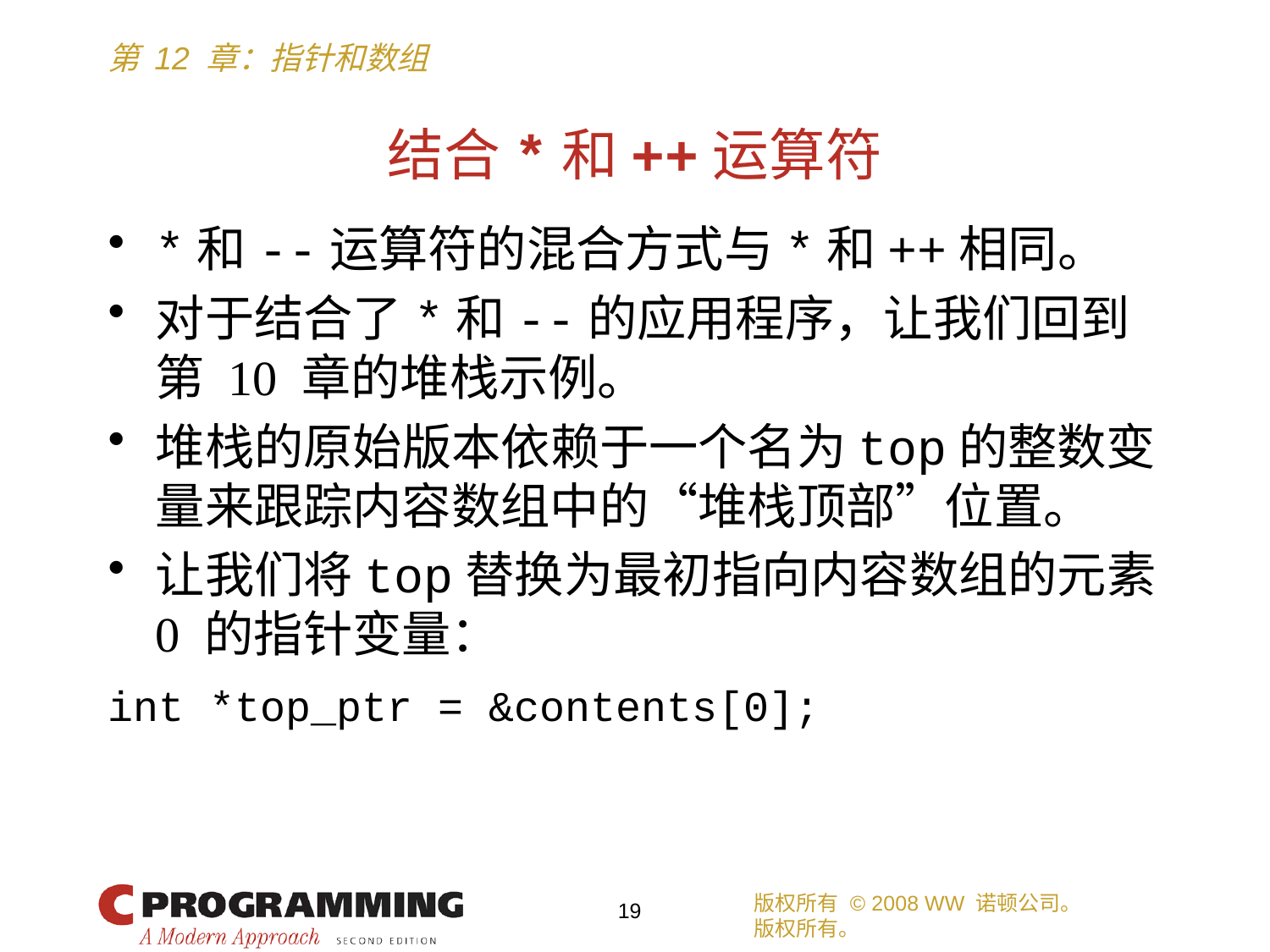

# 结合*和++运算符
*和--运算符的混合方式与*和++相同。
对于结合了*和--的应用程序，让我们回到第 10 章的堆栈示例。
堆栈的原始版本依赖于一个名为top的整数变量来跟踪内容数组中的“堆栈顶部”位置。
让我们将top替换为最初指向内容数组的元素 0 的指针变量：
int *top_ptr = &contents[0];
版权所有 © 2008 WW 诺顿公司。
版权所有。
19